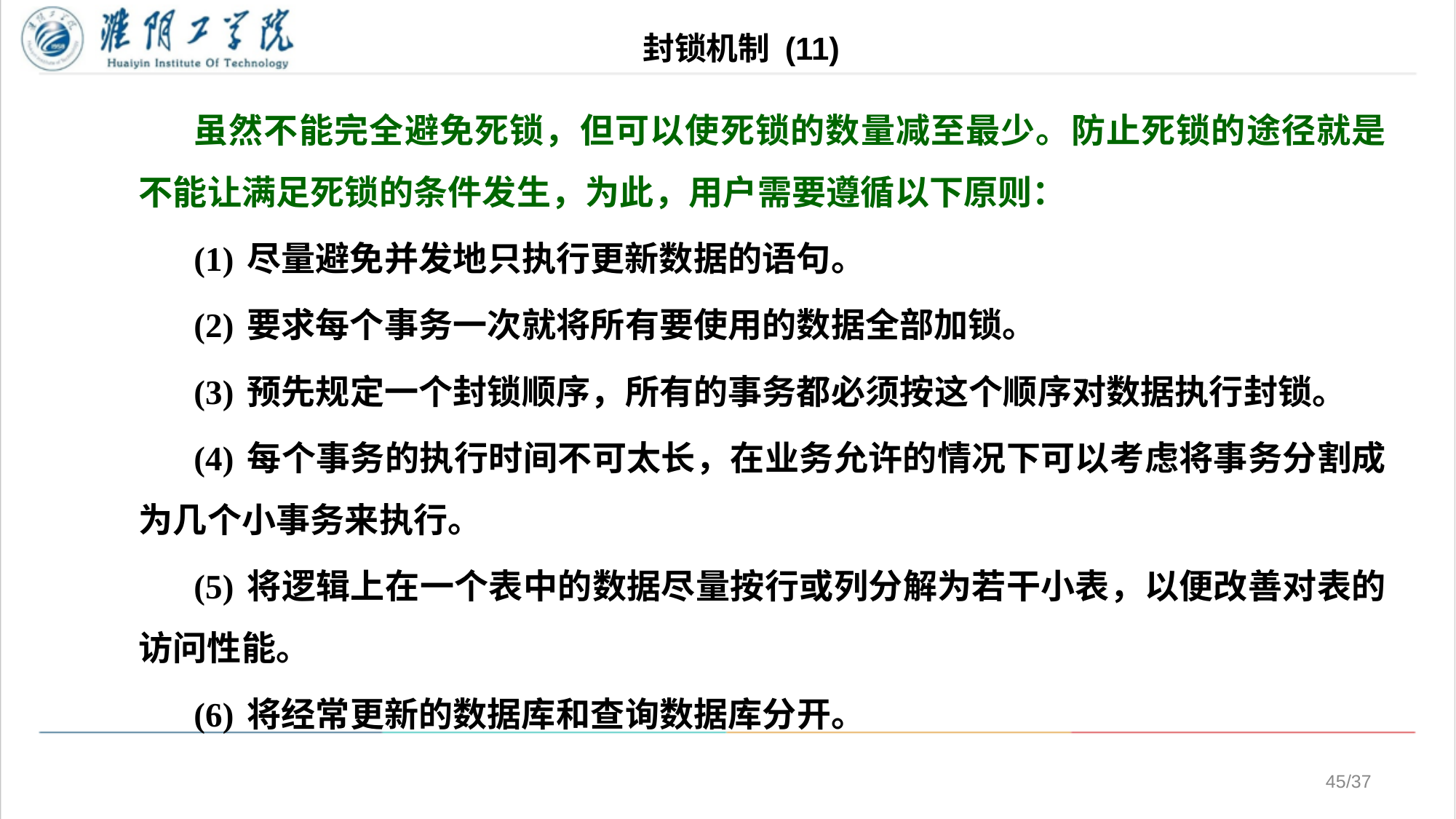

# 封锁机制 (11)
虽然不能完全避免死锁，但可以使死锁的数量减至最少。防止死锁的途径就是不能让满足死锁的条件发生，为此，用户需要遵循以下原则：
(1) 尽量避免并发地只执行更新数据的语句。
(2) 要求每个事务一次就将所有要使用的数据全部加锁。
(3) 预先规定一个封锁顺序，所有的事务都必须按这个顺序对数据执行封锁。
(4) 每个事务的执行时间不可太长，在业务允许的情况下可以考虑将事务分割成为几个小事务来执行。
(5) 将逻辑上在一个表中的数据尽量按行或列分解为若干小表，以便改善对表的访问性能。
(6) 将经常更新的数据库和查询数据库分开。

45/37